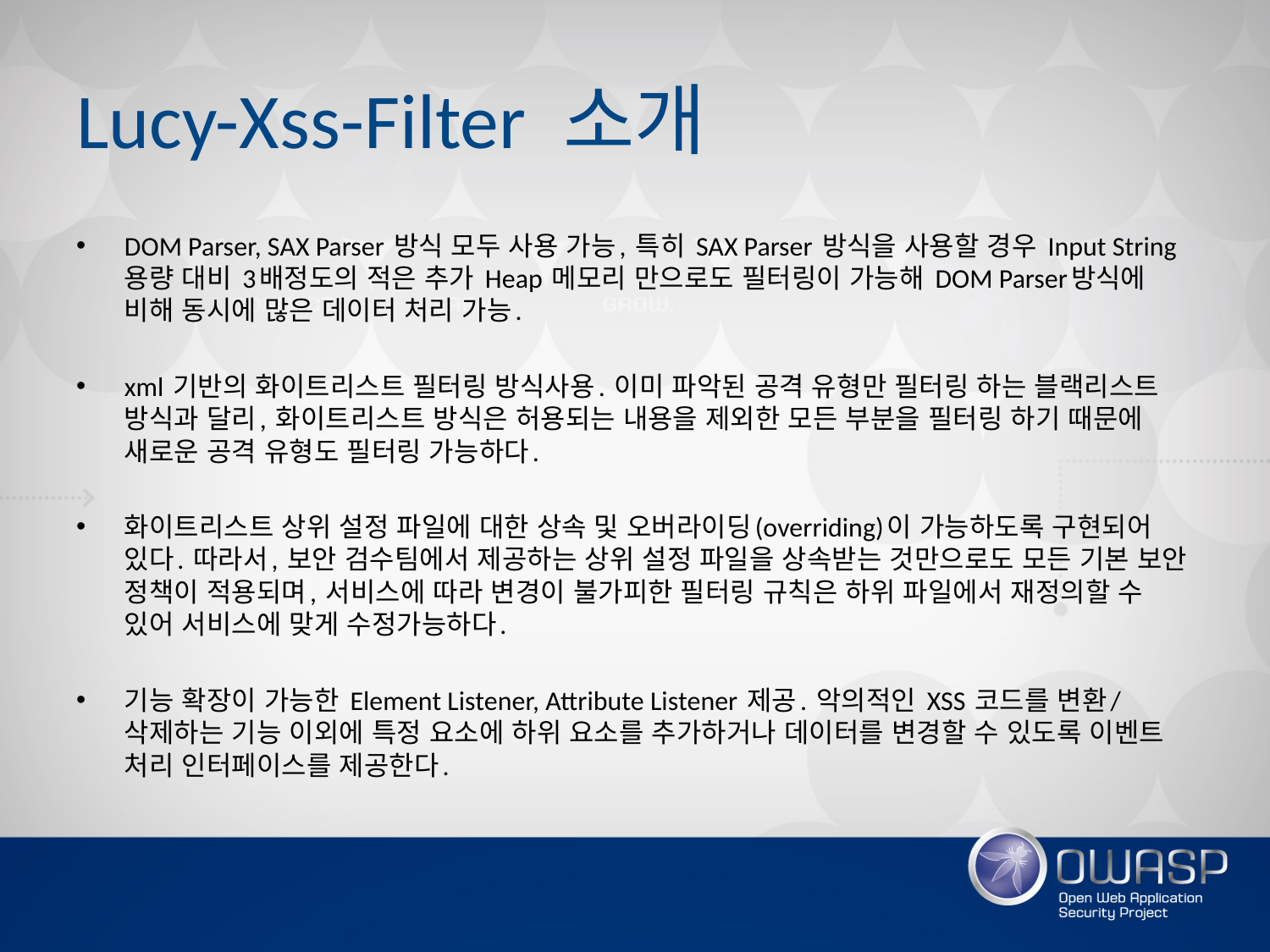

# Lucy-Xss-Filter 소개
DOM Parser, SAX Parser 방식 모두 사용 가능, 특히 SAX Parser 방식을 사용할 경우 Input String 용량 대비 3배정도의 적은 추가 Heap 메모리 만으로도 필터링이 가능해 DOM Parser방식에 비해 동시에 많은 데이터 처리 가능.

xml 기반의 화이트리스트 필터링 방식사용. 이미 파악된 공격 유형만 필터링 하는 블랙리스트 방식과 달리, 화이트리스트 방식은 허용되는 내용을 제외한 모든 부분을 필터링 하기 때문에 새로운 공격 유형도 필터링 가능하다.

화이트리스트 상위 설정 파일에 대한 상속 및 오버라이딩(overriding)이 가능하도록 구현되어 있다. 따라서, 보안 검수팀에서 제공하는 상위 설정 파일을 상속받는 것만으로도 모든 기본 보안 정책이 적용되며, 서비스에 따라 변경이 불가피한 필터링 규칙은 하위 파일에서 재정의할 수 있어 서비스에 맞게 수정가능하다.

기능 확장이 가능한 Element Listener, Attribute Listener 제공. 악의적인 XSS 코드를 변환/삭제하는 기능 이외에 특정 요소에 하위 요소를 추가하거나 데이터를 변경할 수 있도록 이벤트 처리 인터페이스를 제공한다.